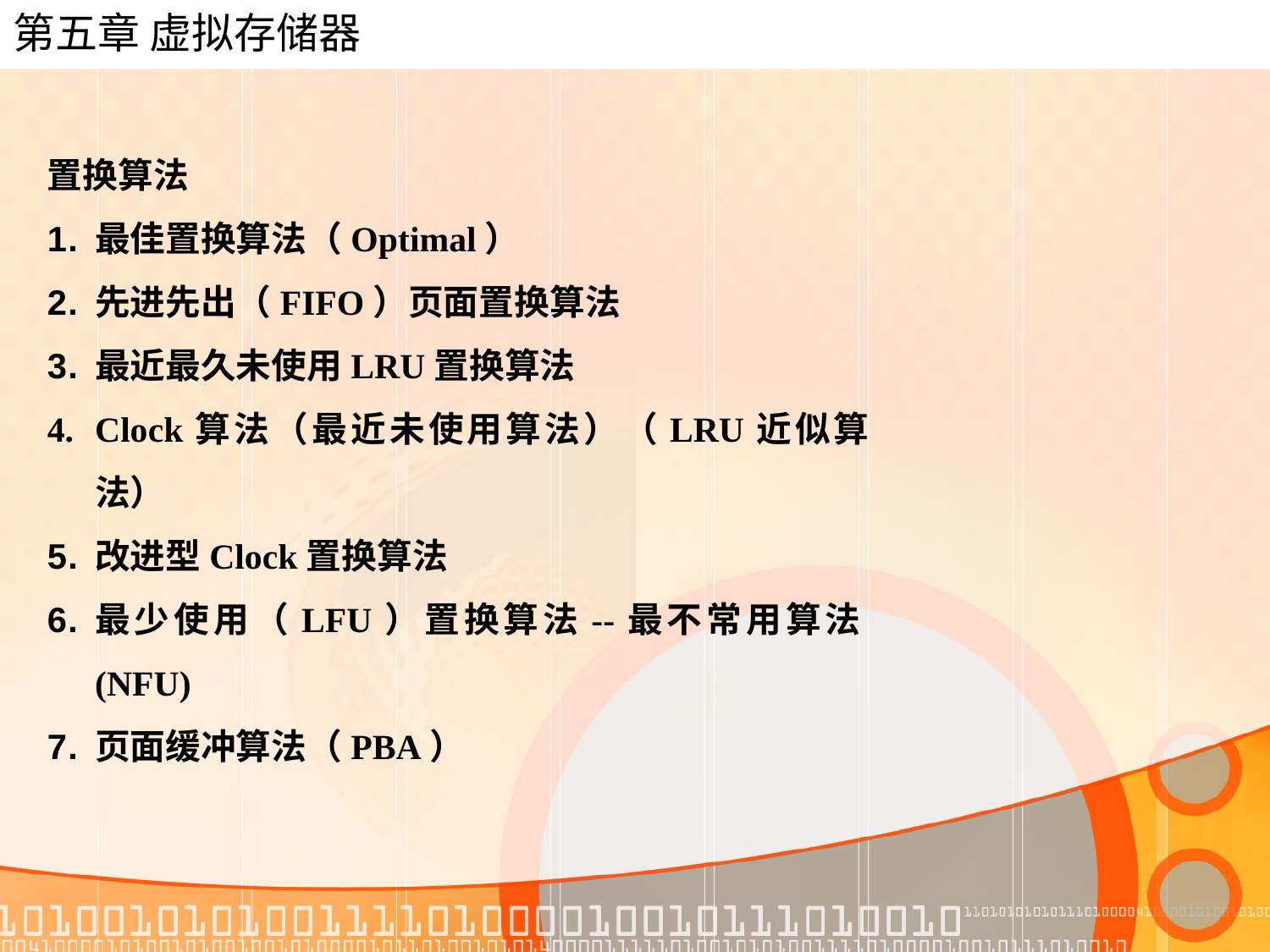

# 第五章 虚拟存储器
置换算法
最佳置换算法（Optimal）
先进先出（FIFO）页面置换算法
最近最久未使用LRU置换算法
Clock算法（最近未使用算法）（LRU近似算法）
改进型Clock置换算法
最少使用（LFU）置换算法--最不常用算法(NFU)
页面缓冲算法（PBA）